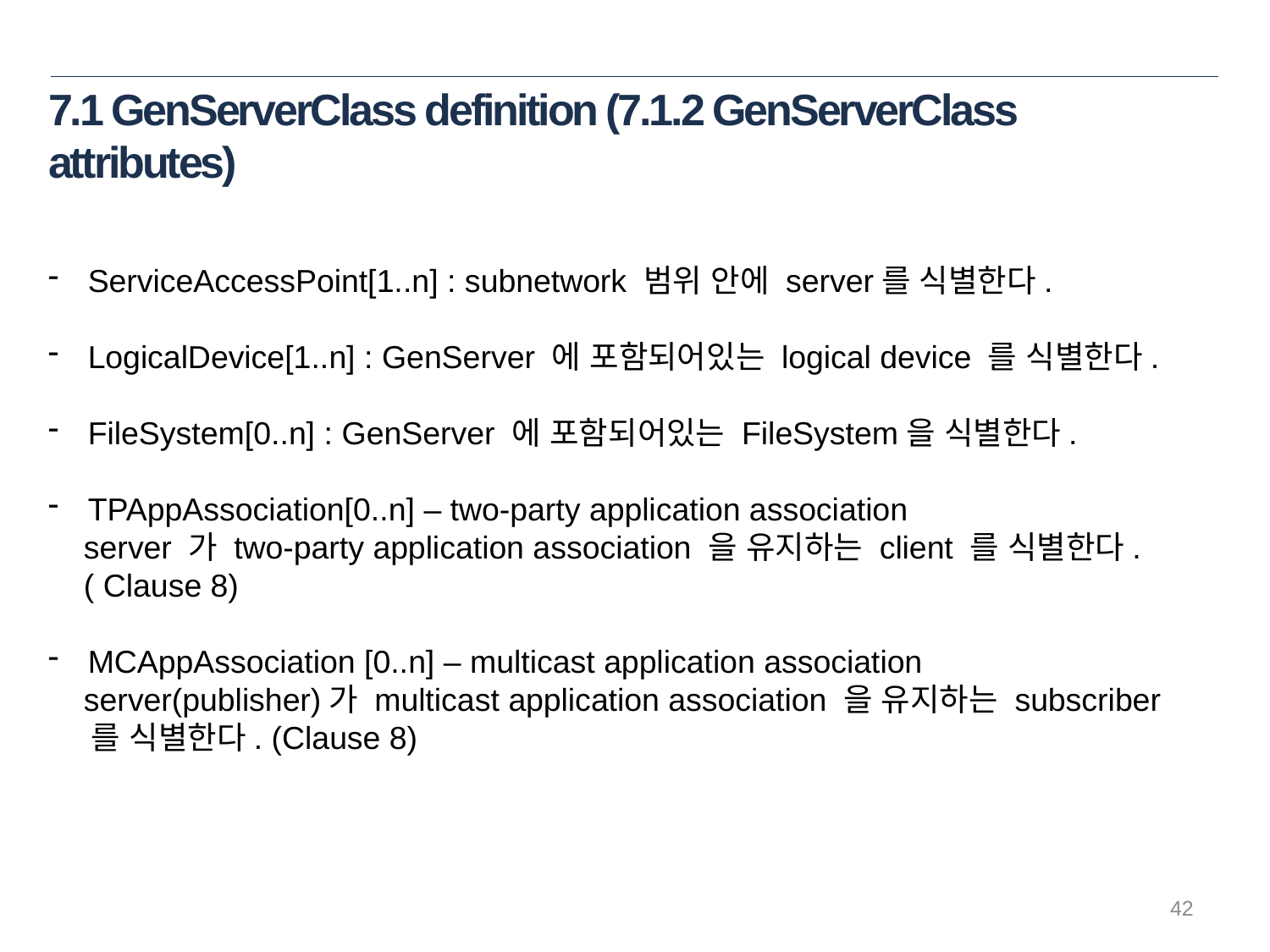

7.1 GenServerClass definition (7.1.2 GenServerClass attributes)
ServiceAccessPoint[1..n] : subnetwork 범위 안에 server를 식별한다.

LogicalDevice[1..n] : GenServer 에 포함되어있는 logical device 를 식별한다.

FileSystem[0..n] : GenServer 에 포함되어있는 FileSystem을 식별한다.

TPAppAssociation[0..n] – two-party application association
    server 가 two-party application association 을 유지하는 client 를 식별한다.
    ( Clause 8)

MCAppAssociation [0..n] – multicast application association
    server(publisher)가 multicast application association 을 유지하는 subscriber
    를 식별한다. (Clause 8)

42